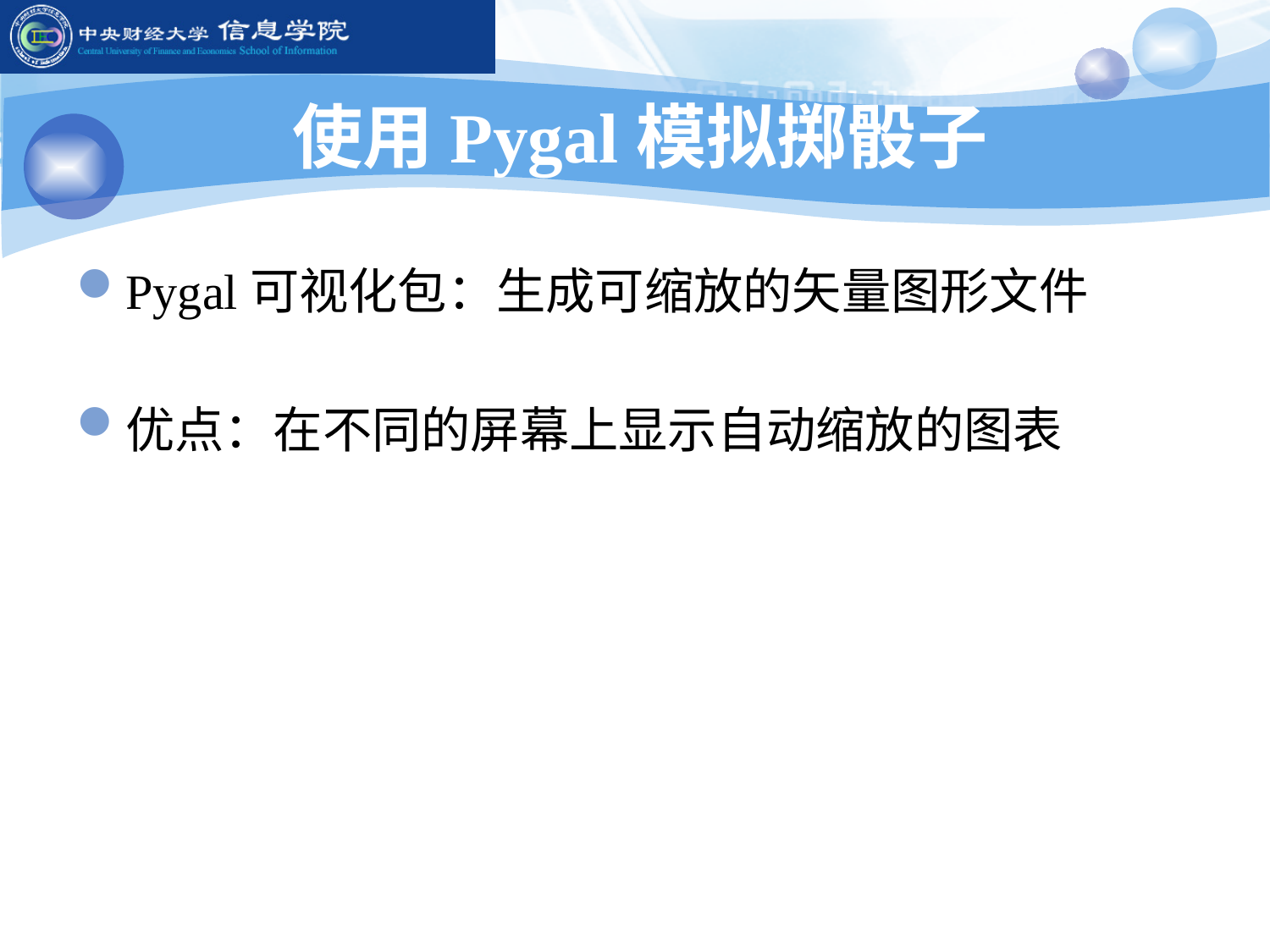

# 使用Pygal模拟掷骰子
Pygal可视化包：生成可缩放的矢量图形文件

优点：在不同的屏幕上显示自动缩放的图表